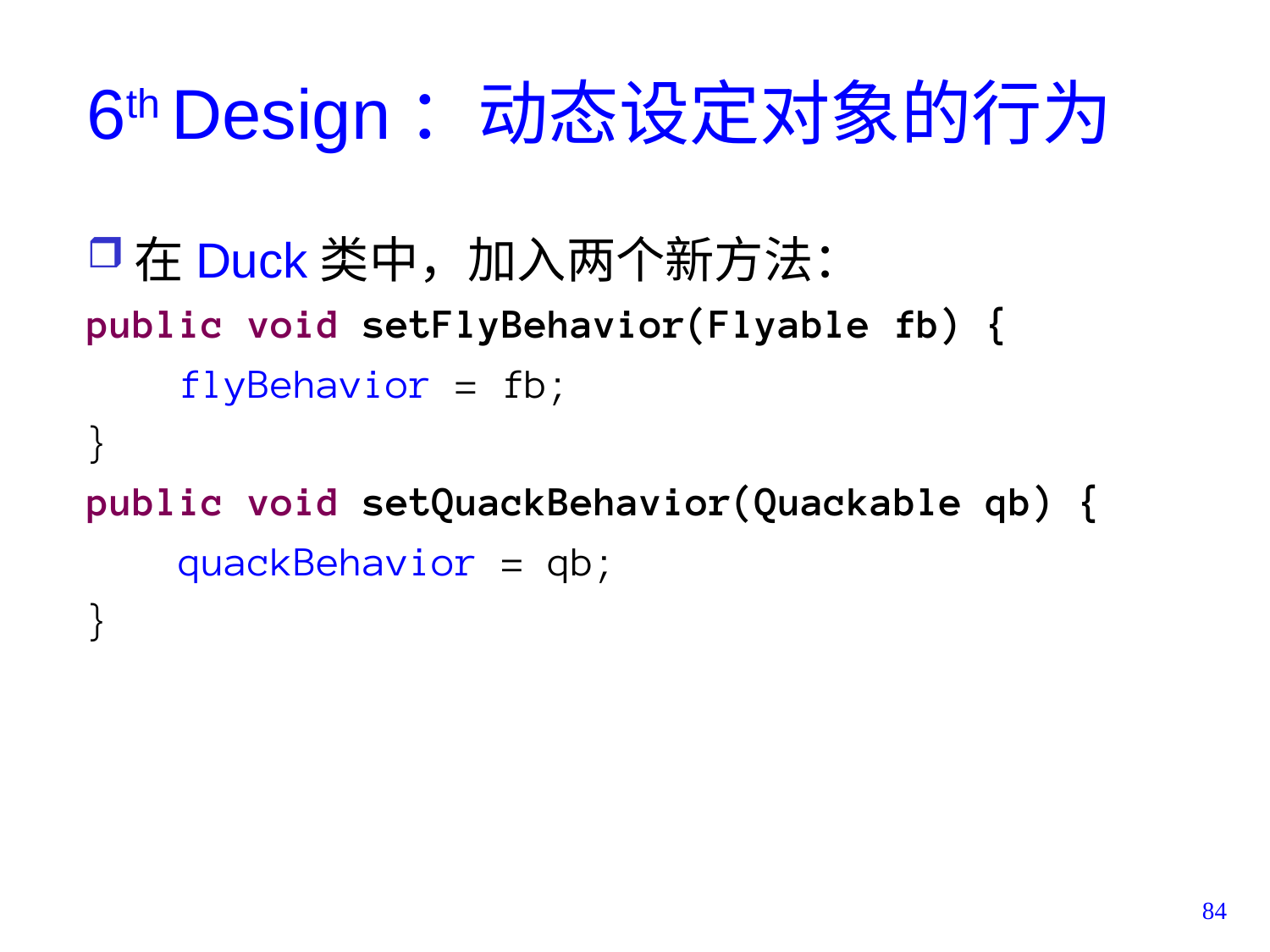

# 6th Design：动态设定对象的行为
在Duck类中，加入两个新方法：
public void setFlyBehavior(Flyable fb) {
    flyBehavior = fb;
}
public void setQuackBehavior(Quackable qb) {
    quackBehavior = qb;
}
84